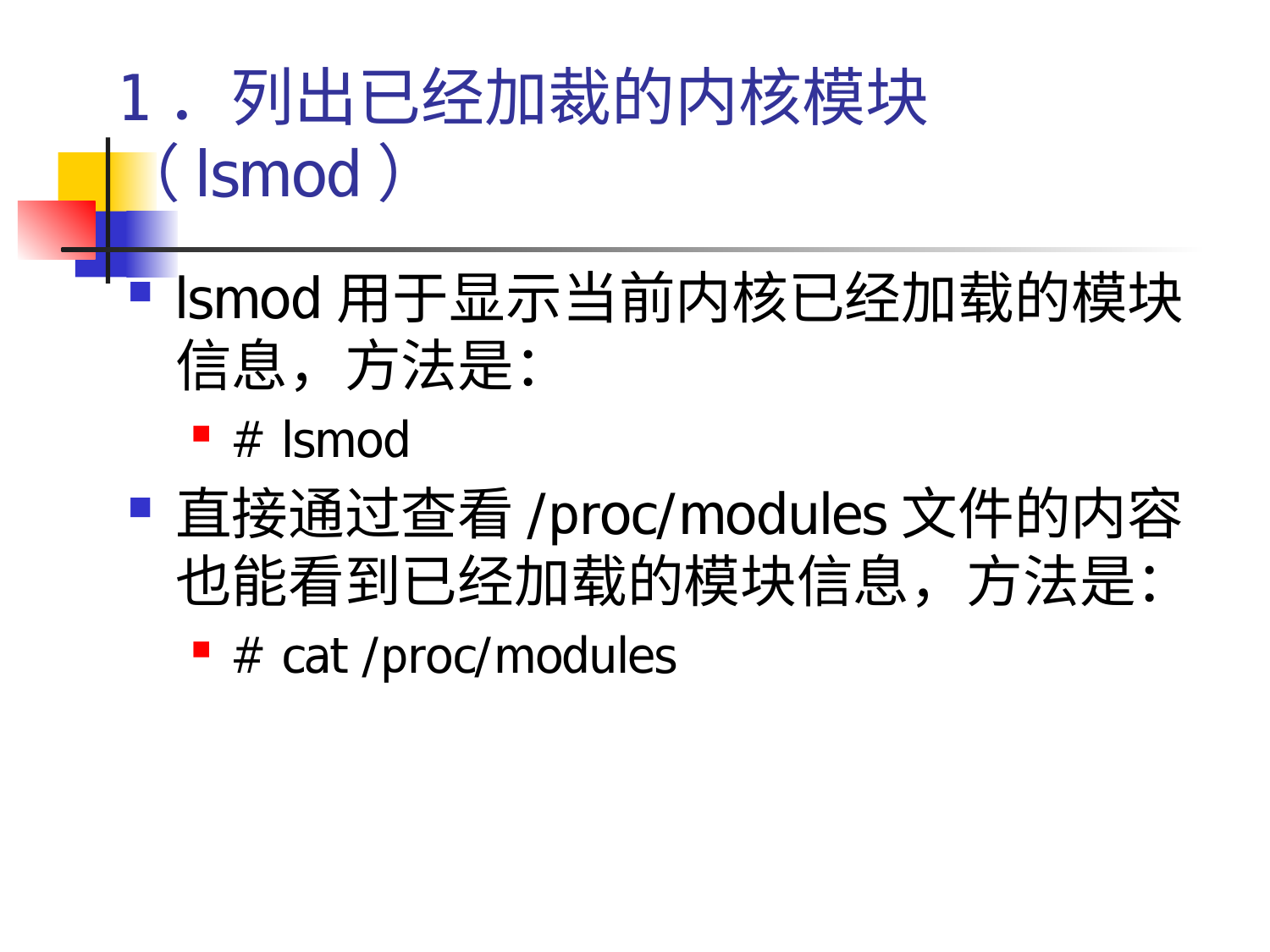

# 1．列出已经加裁的内核模块（lsmod）
lsmod用于显示当前内核已经加载的模块信息，方法是：
# lsmod
直接通过查看/proc/modules文件的内容也能看到已经加载的模块信息，方法是：
# cat /proc/modules